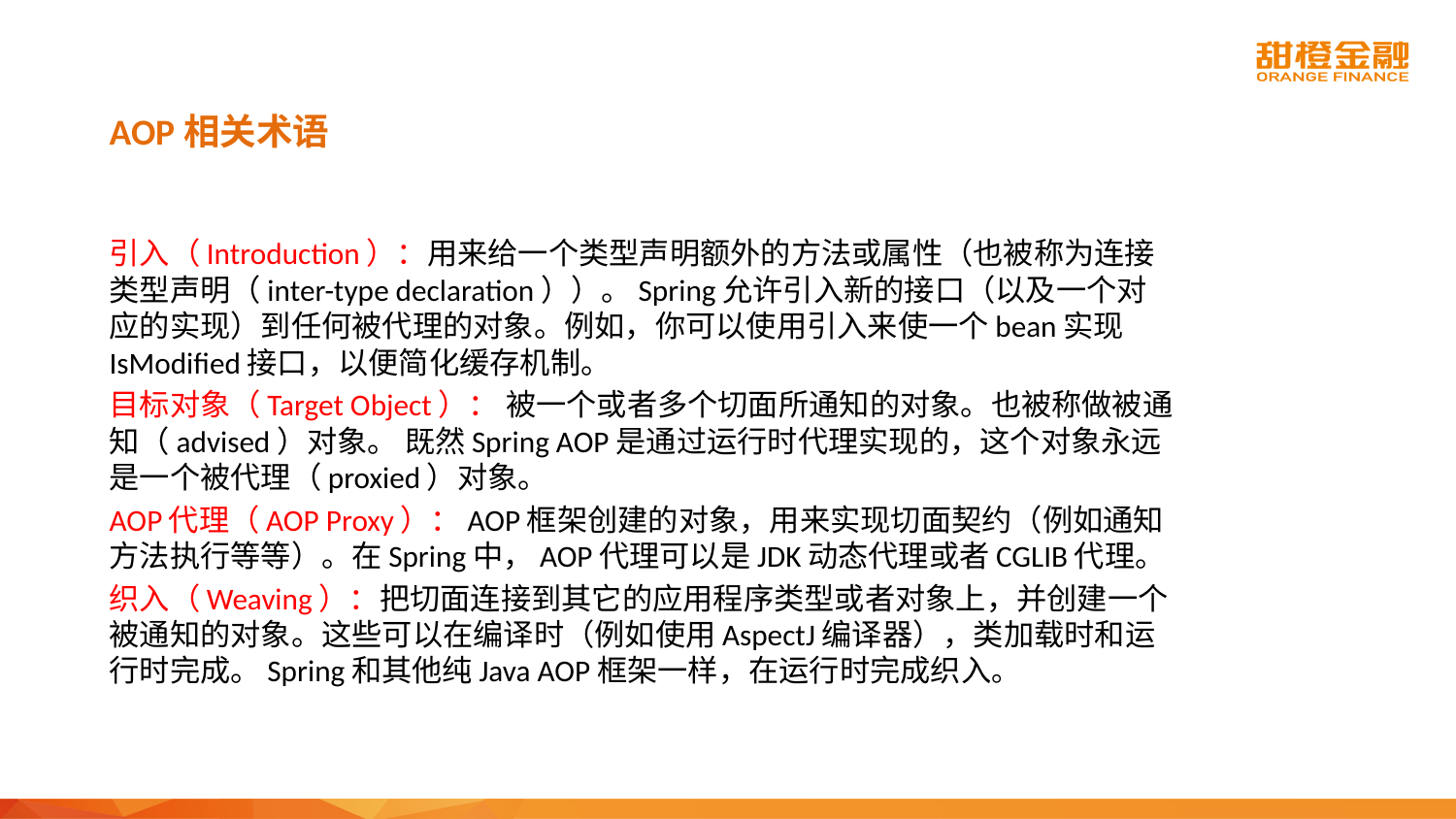

AOP相关术语

引入（Introduction）：用来给一个类型声明额外的方法或属性（也被称为连接类型声明（inter-type declaration））。Spring允许引入新的接口（以及一个对应的实现）到任何被代理的对象。例如，你可以使用引入来使一个bean实现IsModified接口，以便简化缓存机制。
目标对象（Target Object）： 被一个或者多个切面所通知的对象。也被称做被通知（advised）对象。 既然Spring AOP是通过运行时代理实现的，这个对象永远是一个被代理（proxied）对象。
AOP代理（AOP Proxy）：AOP框架创建的对象，用来实现切面契约（例如通知方法执行等等）。在Spring中，AOP代理可以是JDK动态代理或者CGLIB代理。
织入（Weaving）：把切面连接到其它的应用程序类型或者对象上，并创建一个被通知的对象。这些可以在编译时（例如使用AspectJ编译器），类加载时和运行时完成。Spring和其他纯Java AOP框架一样，在运行时完成织入。